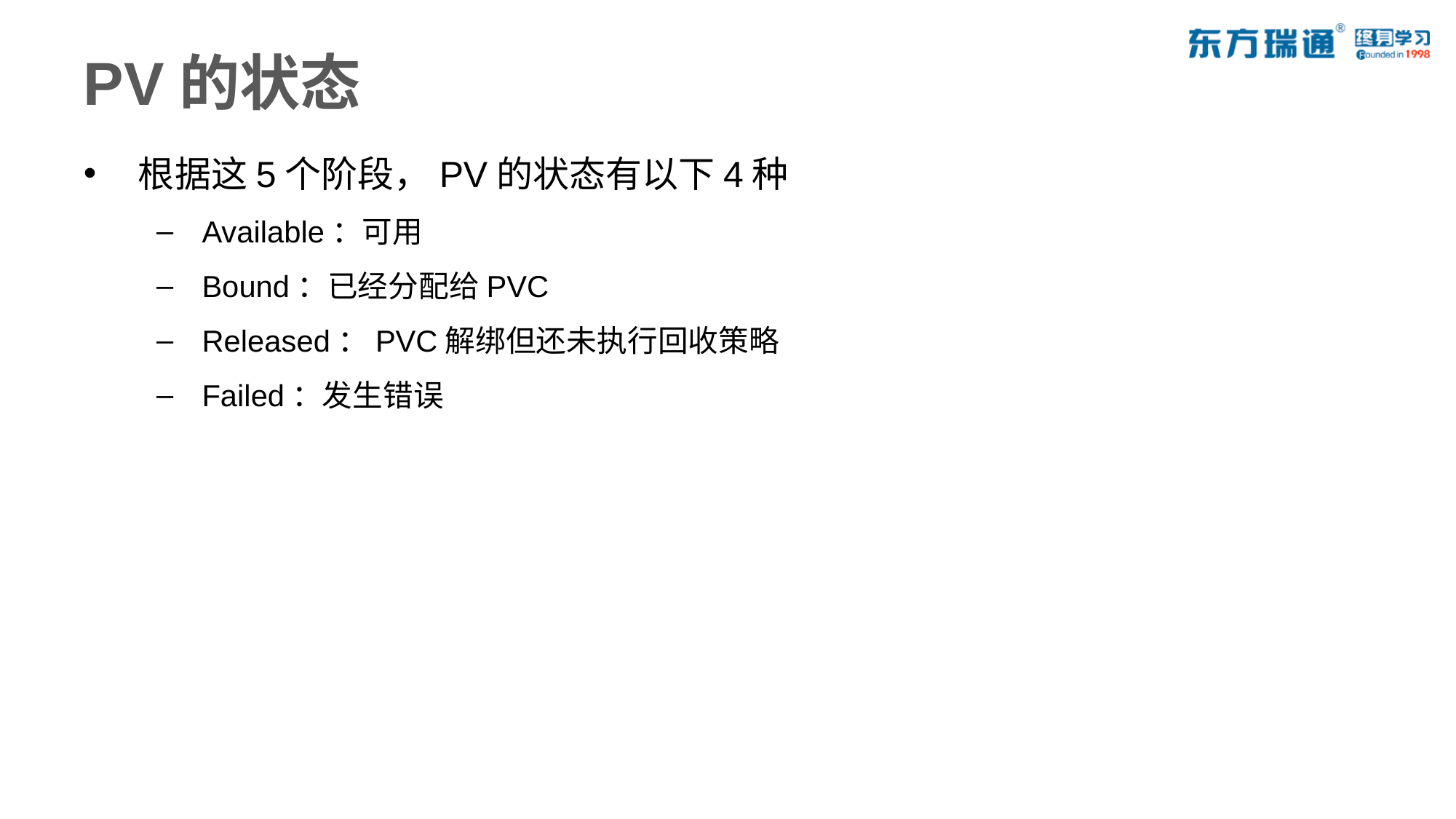

# PV的状态
根据这5个阶段，PV的状态有以下4种
Available：可用
Bound：已经分配给PVC
Released：PVC解绑但还未执行回收策略
Failed：发生错误